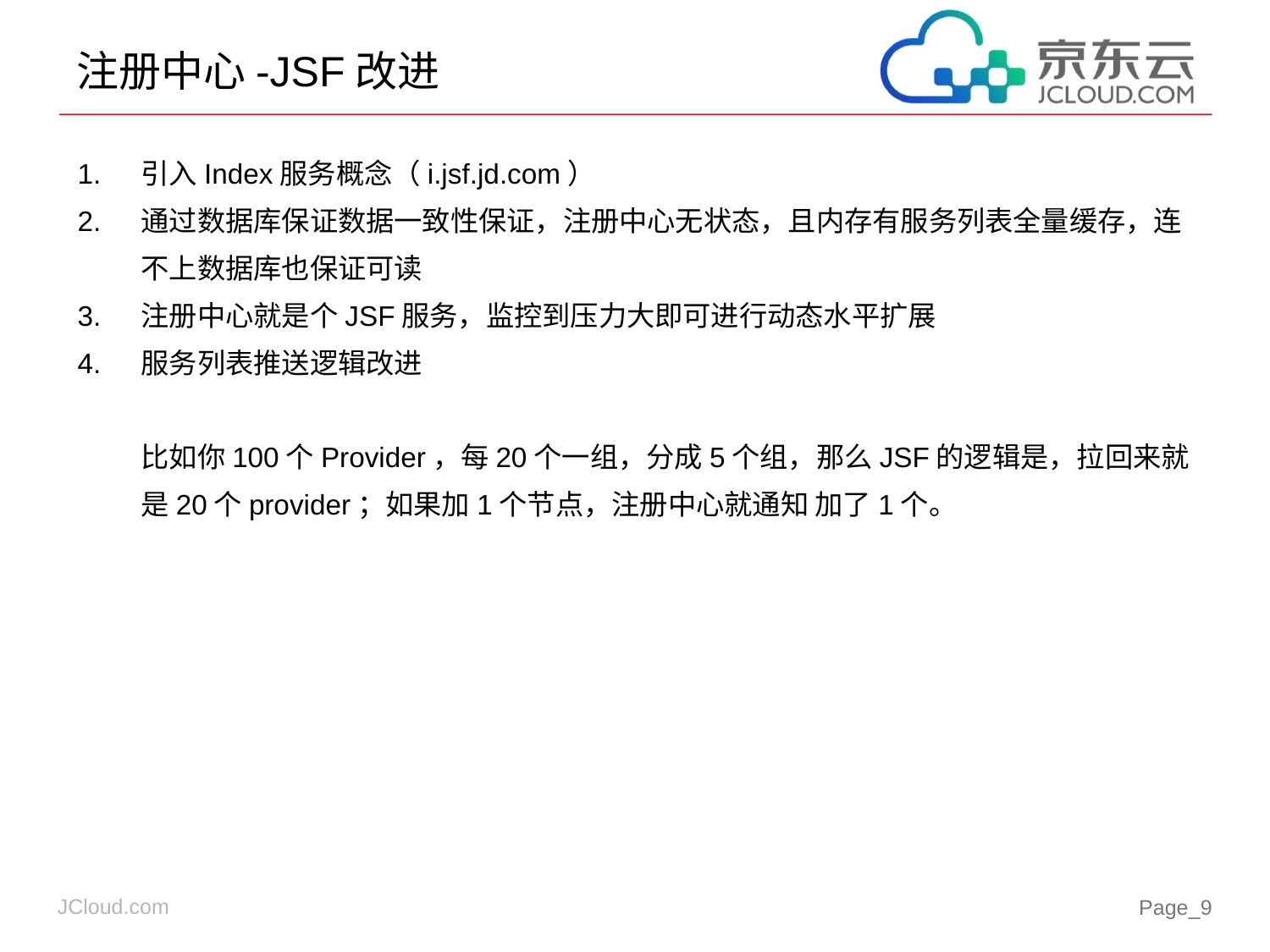

# 注册中心-JSF改进
引入Index服务概念（i.jsf.jd.com）
通过数据库保证数据一致性保证，注册中心无状态，且内存有服务列表全量缓存，连不上数据库也保证可读
注册中心就是个JSF服务，监控到压力大即可进行动态水平扩展
服务列表推送逻辑改进
比如你100个Provider，每20个一组，分成5个组，那么JSF的逻辑是，拉回来就是20个provider；如果加1个节点，注册中心就通知 加了1个。

Page_9